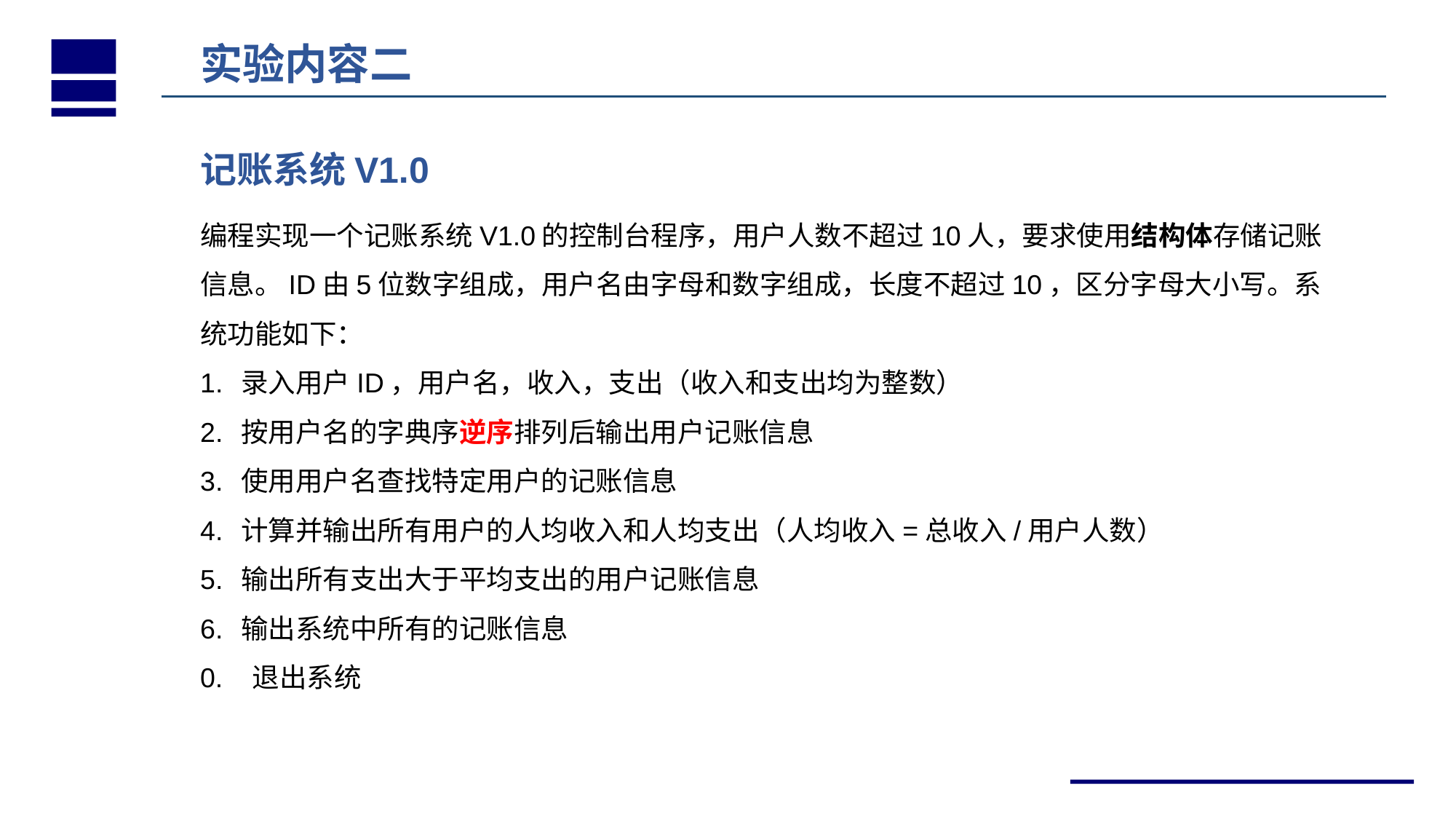

实验内容二
记账系统V1.0
编程实现一个记账系统V1.0的控制台程序，用户人数不超过10人，要求使用结构体存储记账信息。ID由5位数字组成，用户名由字母和数字组成，长度不超过10，区分字母大小写。系统功能如下：
录入用户ID，用户名，收入，支出（收入和支出均为整数）
按用户名的字典序逆序排列后输出用户记账信息
使用用户名查找特定用户的记账信息
计算并输出所有用户的人均收入和人均支出（人均收入=总收入/用户人数）
输出所有支出大于平均支出的用户记账信息
输出系统中所有的记账信息
0.   退出系统